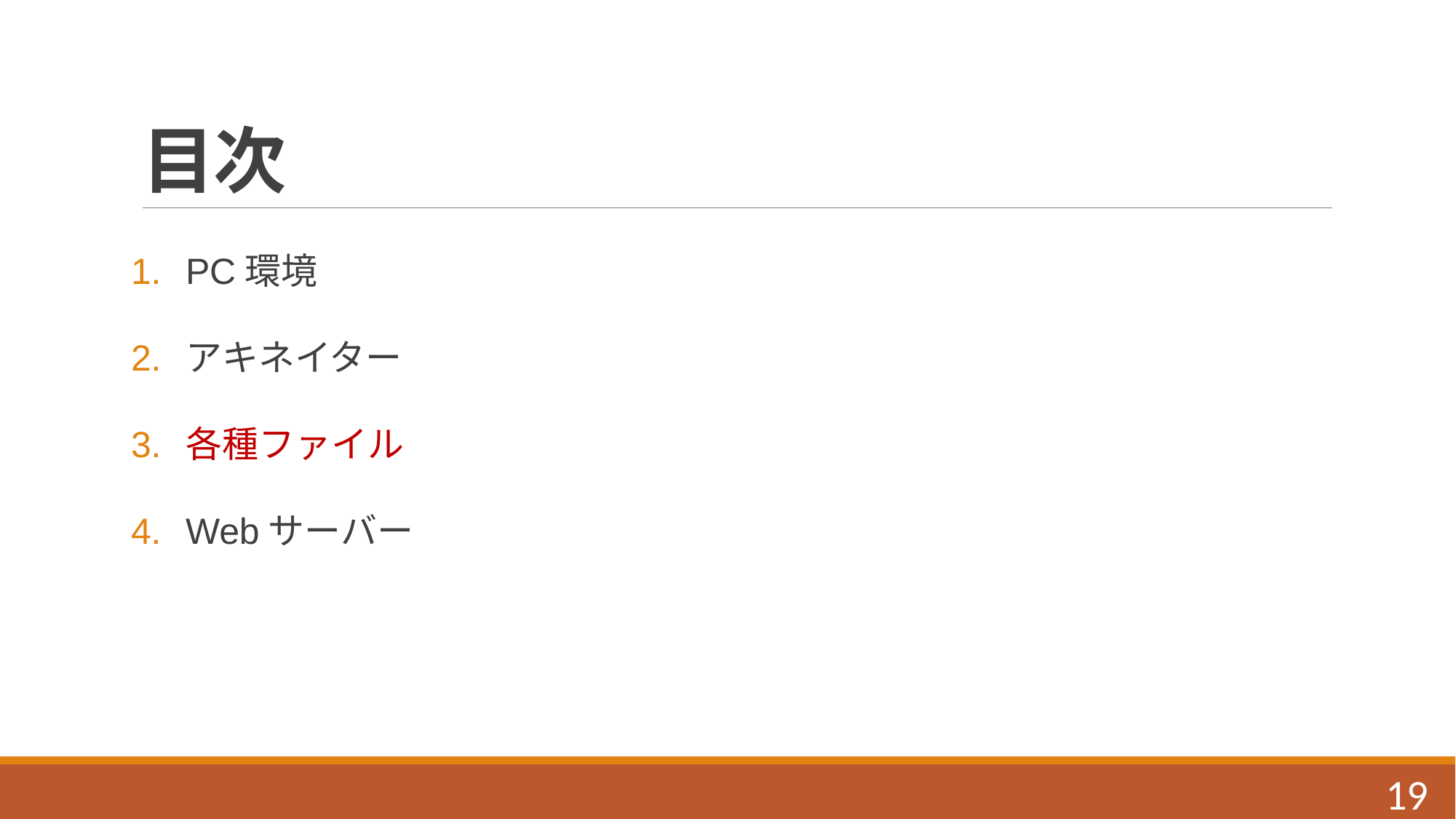

# 目次
PC環境
アキネイター
各種ファイル
Webサーバー
19